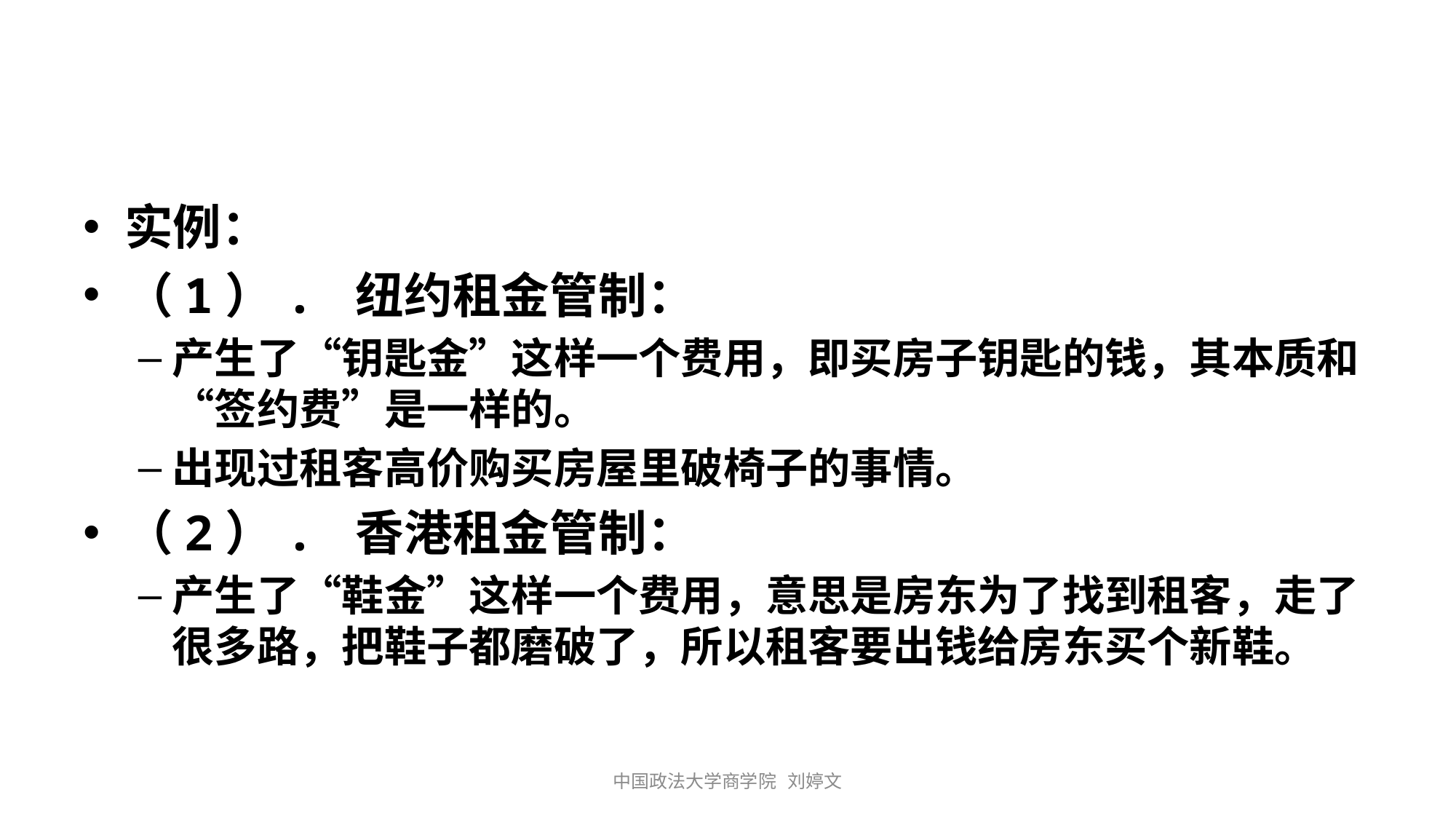

#
实例：
（1）. 纽约租金管制：
产生了“钥匙金”这样一个费用，即买房子钥匙的钱，其本质和“签约费”是一样的。
出现过租客高价购买房屋里破椅子的事情。
（2）. 香港租金管制：
产生了“鞋金”这样一个费用，意思是房东为了找到租客，走了很多路，把鞋子都磨破了，所以租客要出钱给房东买个新鞋。

中国政法大学商学院  刘婷文